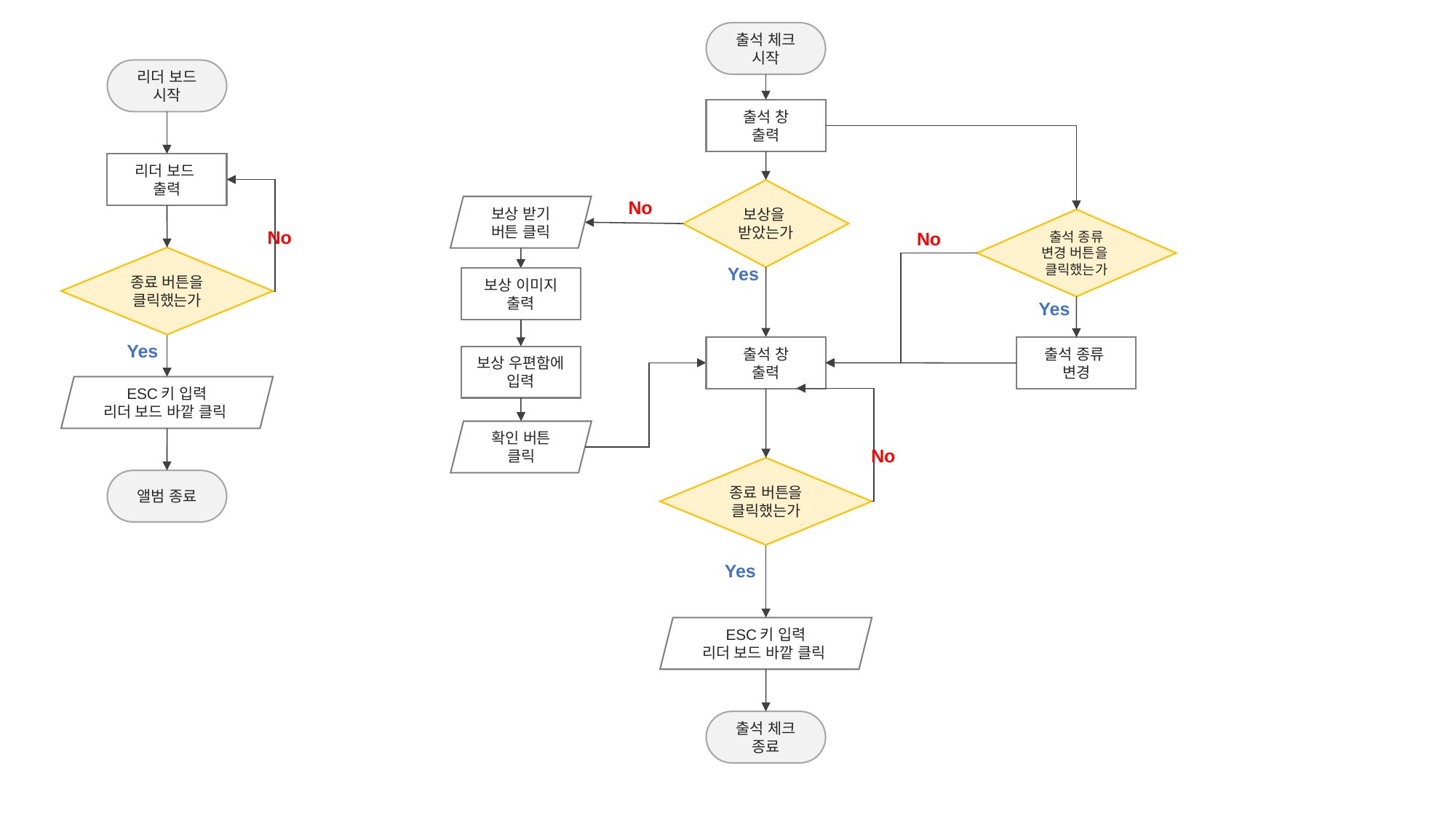

출석 체크
시작
리더 보드
시작
출석 창
출력
리더 보드
출력
보상을
받았는가
No
보상 받기 버튼 클릭
출석 종류
변경 버튼을
클릭했는가
No
No
종료 버튼을 클릭했는가
Yes
보상 이미지 출력
Yes
Yes
출석 창
출력
출석 종류
변경
보상 우편함에
입력
ESC키 입력
리더 보드 바깥 클릭
확인 버튼
클릭
No
종료 버튼을 클릭했는가
앨범 종료
Yes
ESC키 입력
리더 보드 바깥 클릭
출석 체크 종료